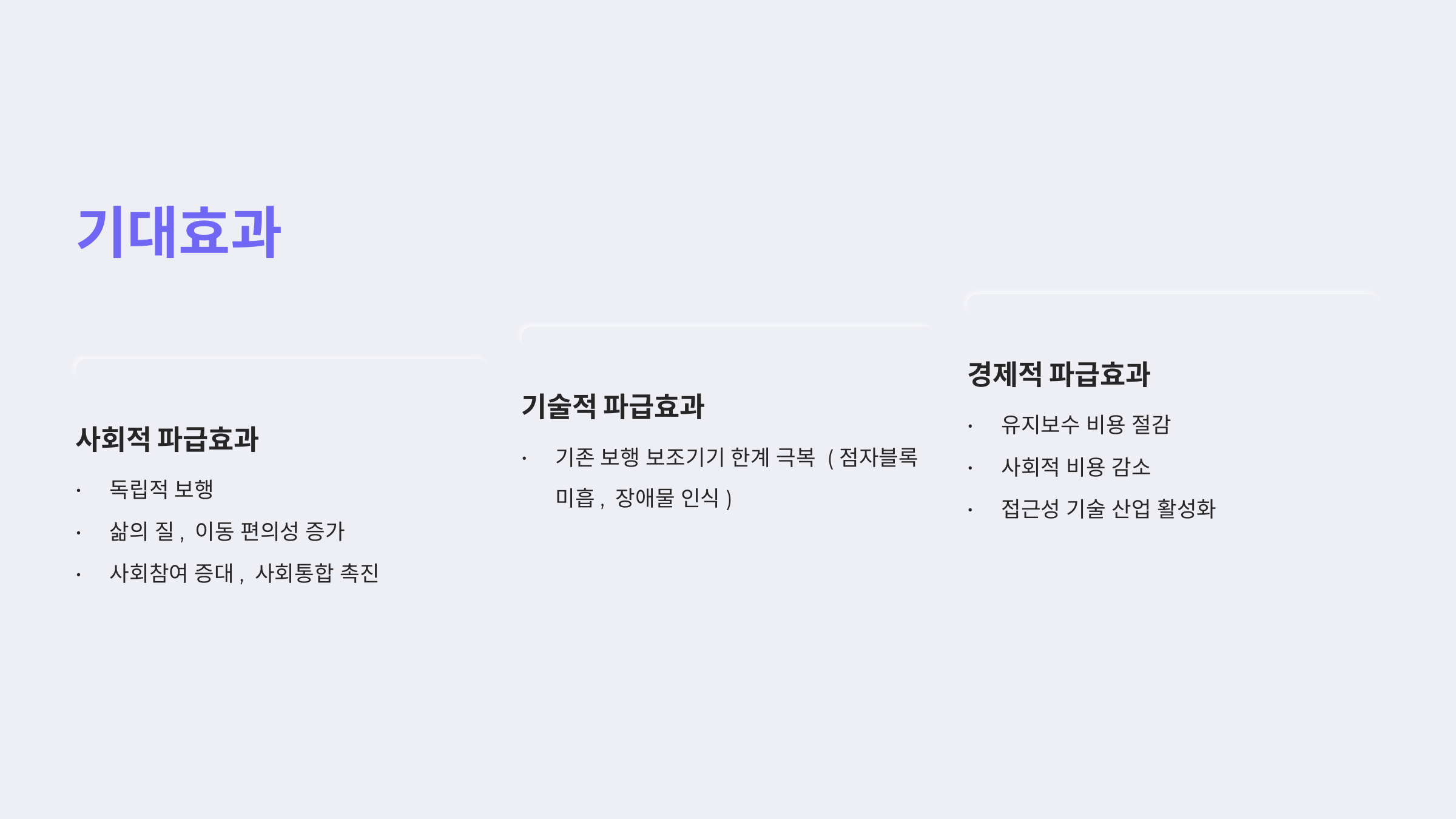

기대효과

경제적 파급효과

기술적 파급효과
유지보수 비용 절감
사회적 파급효과
기존 보행 보조기기 한계 극복 (점자블록 미흡, 장애물 인식)
사회적 비용 감소
독립적 보행
접근성 기술 산업 활성화
삶의 질, 이동 편의성 증가
사회참여 증대, 사회통합 촉진